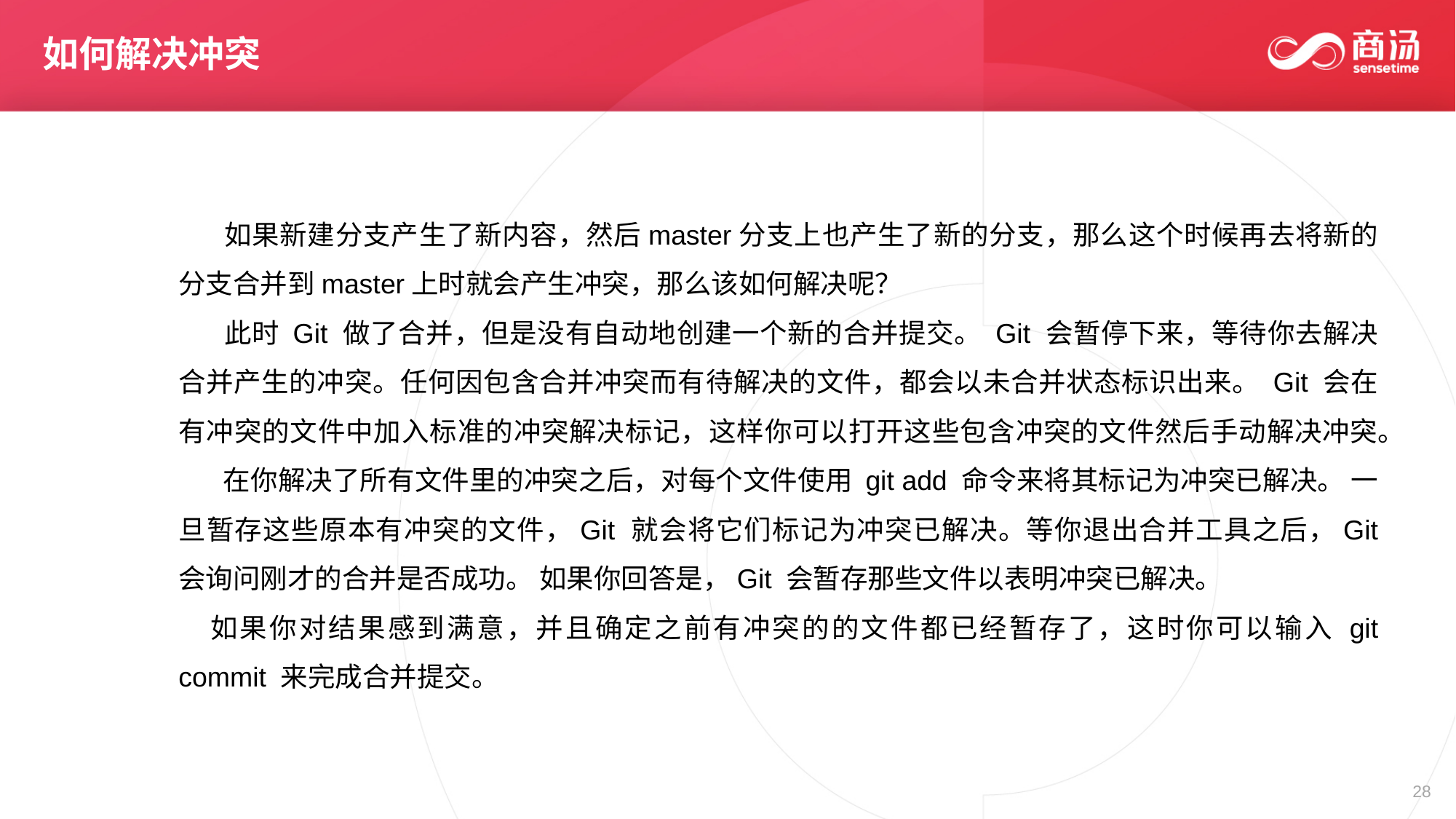

如何解决冲突

 如果新建分支产生了新内容，然后master分支上也产生了新的分支，那么这个时候再去将新的分支合并到master上时就会产生冲突，那么该如何解决呢？
 此时 Git 做了合并，但是没有自动地创建一个新的合并提交。 Git 会暂停下来，等待你去解决合并产生的冲突。任何因包含合并冲突而有待解决的文件，都会以未合并状态标识出来。 Git 会在有冲突的文件中加入标准的冲突解决标记，这样你可以打开这些包含冲突的文件然后手动解决冲突。
 在你解决了所有文件里的冲突之后，对每个文件使用 git add 命令来将其标记为冲突已解决。 一旦暂存这些原本有冲突的文件，Git 就会将它们标记为冲突已解决。等你退出合并工具之后，Git 会询问刚才的合并是否成功。 如果你回答是，Git 会暂存那些文件以表明冲突已解决。
如果你对结果感到满意，并且确定之前有冲突的的文件都已经暂存了，这时你可以输入 git commit 来完成合并提交。

28